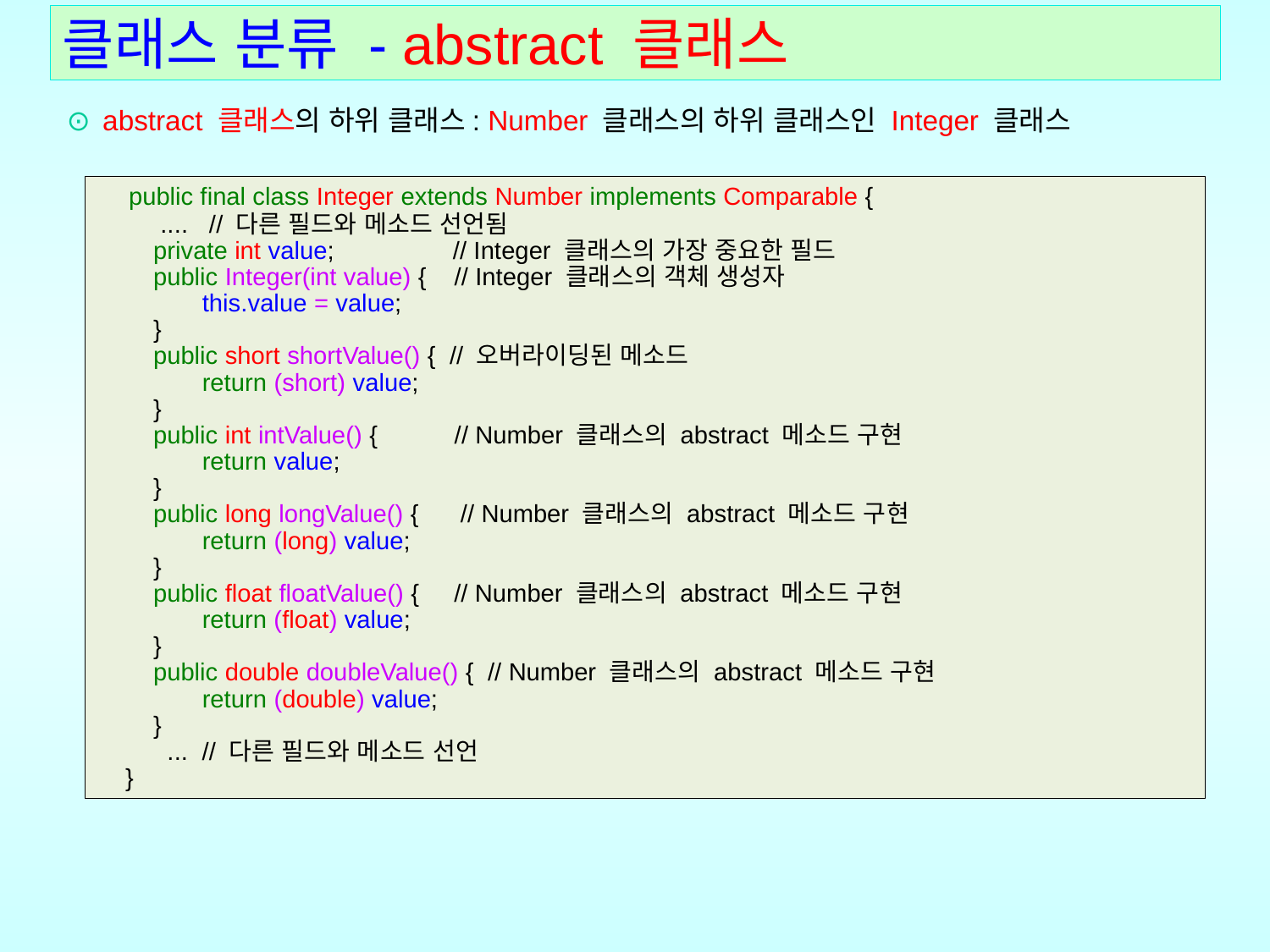

# 클래스 분류 - abstract 클래스
⊙ abstract 클래스의 하위 클래스: Number 클래스의 하위 클래스인 Integer 클래스

    public final class Integer extends Number implements Comparable {
         ....   // 다른 필드와 메소드 선언됨
        private int value;                 // Integer 클래스의 가장 중요한 필드
        public Integer(int value) {    // Integer 클래스의 객체 생성자
               this.value = value;
        }
        public short shortValue() {  // 오버라이딩된 메소드
               return (short) value;
        }
        public int intValue() {           // Number 클래스의 abstract 메소드 구현
               return value;
        }
        public long longValue() {      // Number 클래스의 abstract 메소드 구현
               return (long) value;
        }
        public float floatValue() {     // Number 클래스의 abstract 메소드 구현
               return (float) value;
        }
        public double doubleValue() {  // Number 클래스의 abstract 메소드 구현
               return (double) value;
        }
          ...  // 다른 필드와 메소드 선언
    }